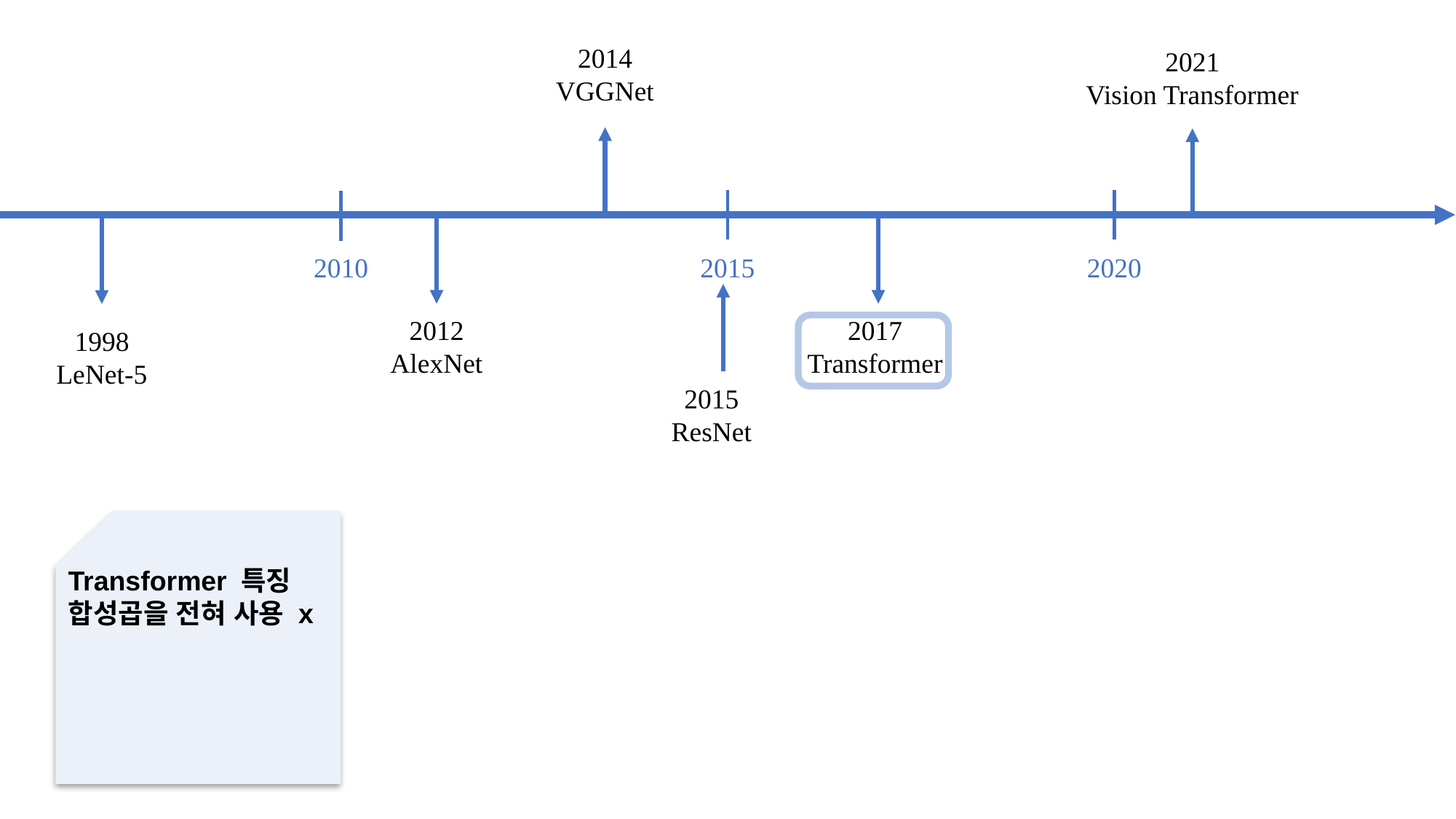

2014
VGGNet

2021
Vision Transformer
2010
2015
2020

2012
AlexNet

2017
Transformer

1998
LeNet-5

2015
ResNet

Transformer 특징
합성곱을 전혀 사용 x